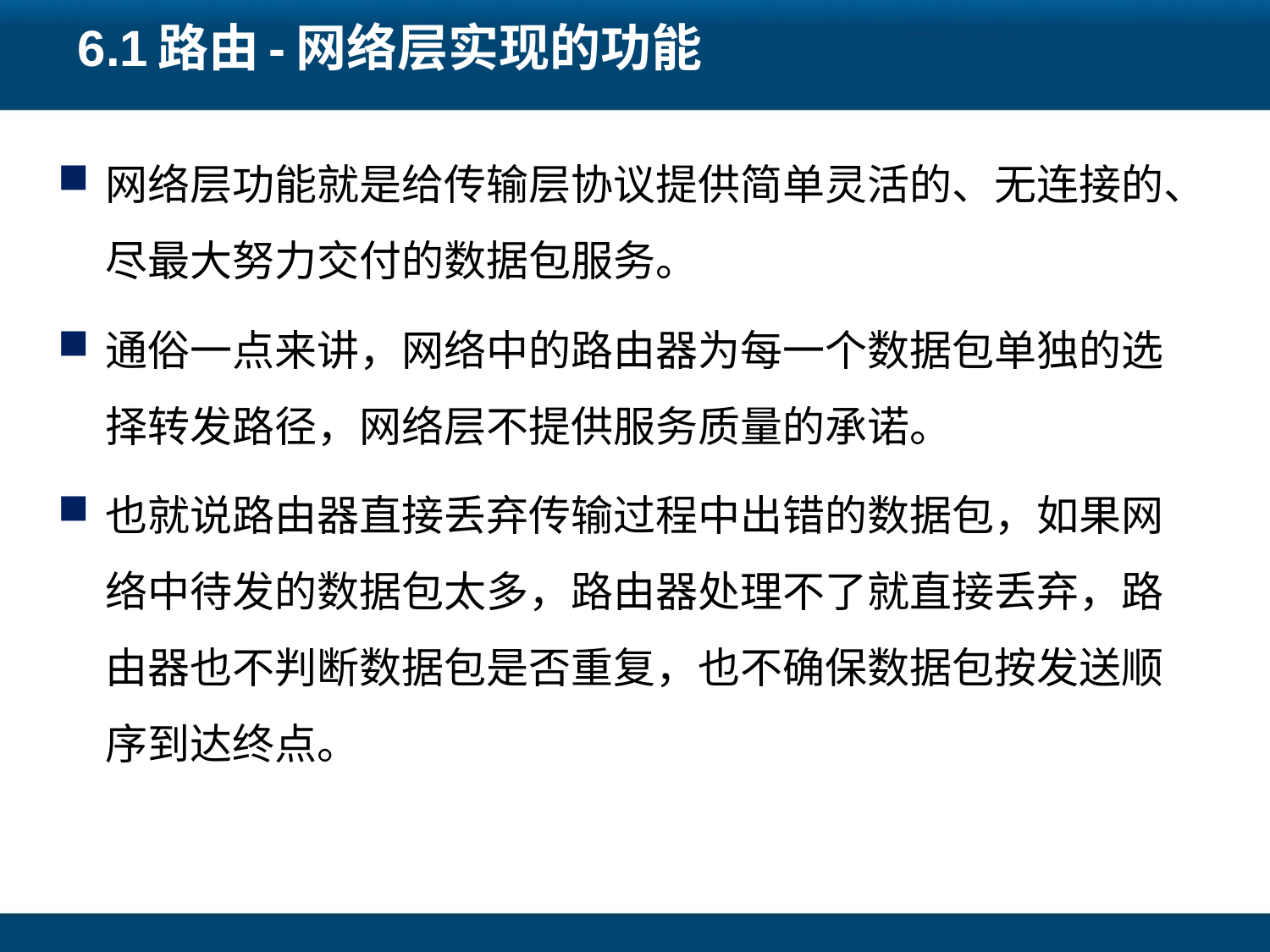

# 6.1路由-网络层实现的功能
网络层功能就是给传输层协议提供简单灵活的、无连接的、尽最大努力交付的数据包服务。
通俗一点来讲，网络中的路由器为每一个数据包单独的选择转发路径，网络层不提供服务质量的承诺。
也就说路由器直接丢弃传输过程中出错的数据包，如果网络中待发的数据包太多，路由器处理不了就直接丢弃，路由器也不判断数据包是否重复，也不确保数据包按发送顺序到达终点。